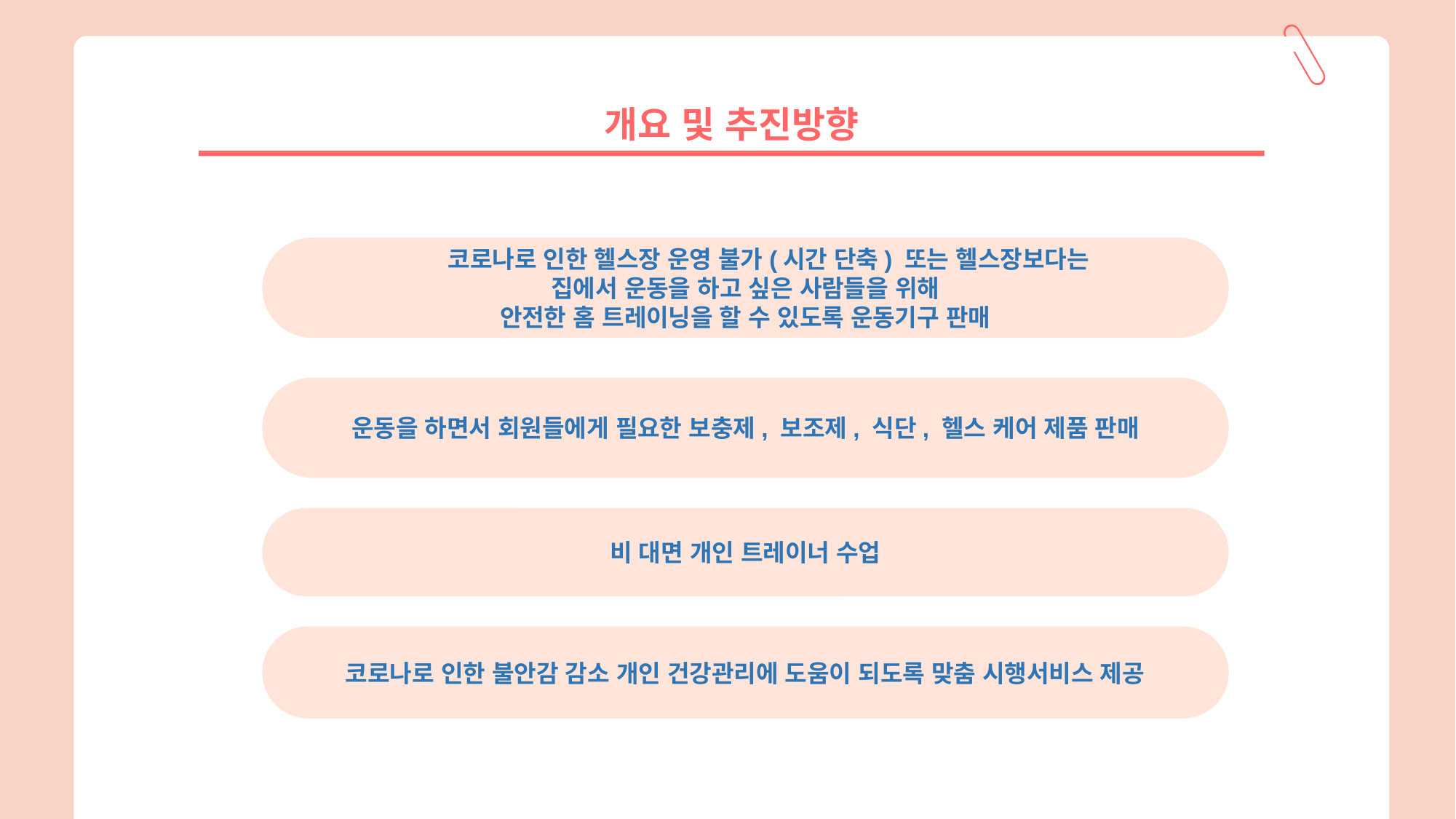

개요 및 추진방향

       코로나로 인한 헬스장 운영 불가(시간 단축) 또는 헬스장보다는
집에서 운동을 하고 싶은 사람들을 위해
안전한 홈 트레이닝을 할 수 있도록 운동기구 판매
운동을 하면서 회원들에게 필요한 보충제, 보조제, 식단, 헬스 케어 제품 판매
비 대면 개인 트레이너 수업
코로나로 인한 불안감 감소 개인 건강관리에 도움이 되도록 맞춤 시행서비스 제공